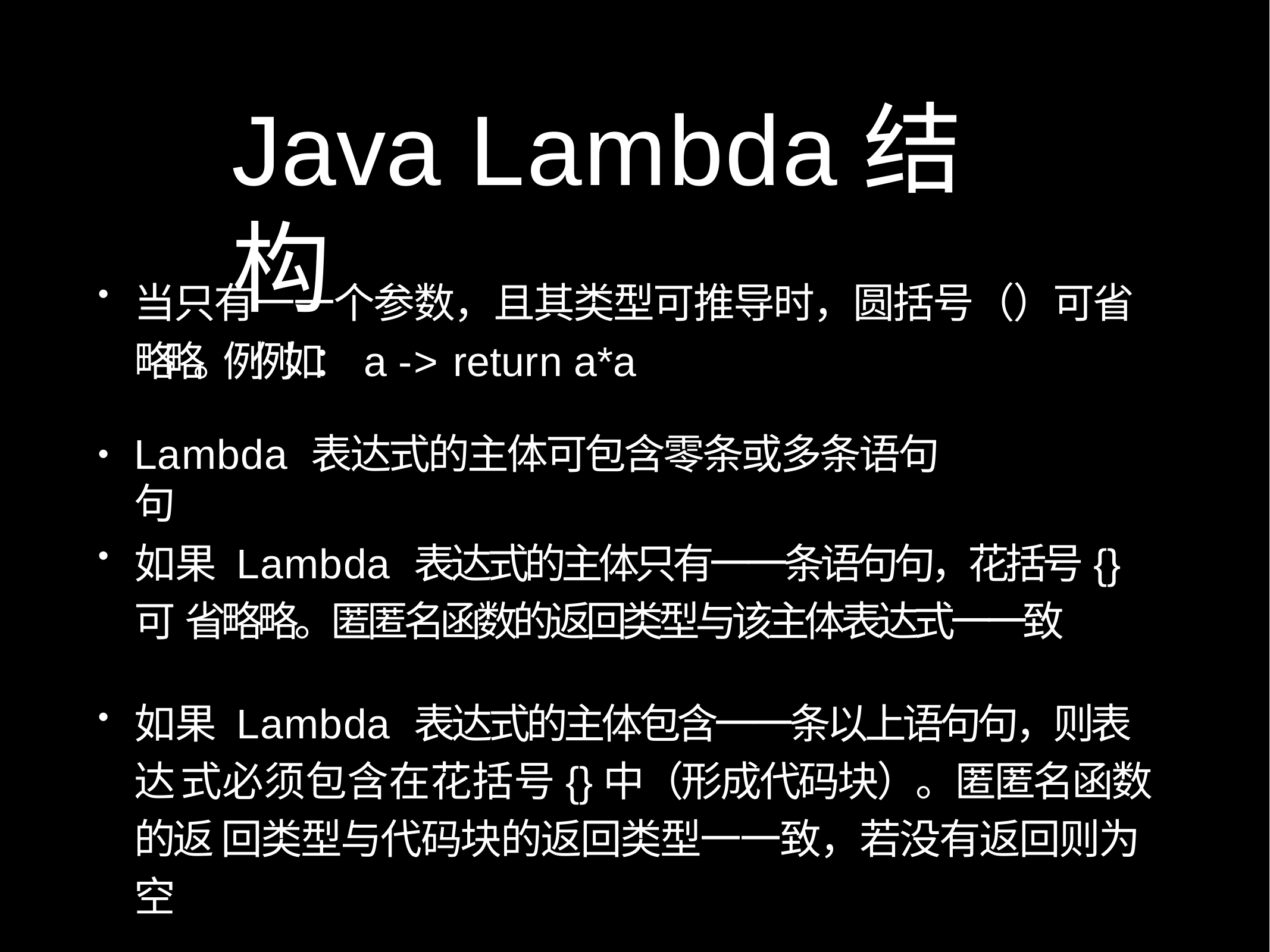

# Java	Lambda结构
当只有⼀一个参数，且其类型可推导时，圆括号（）可省 略略。例例如：a -> return a*a
•
Lambda 表达式的主体可包含零条或多条语句句
•
如果 Lambda 表达式的主体只有⼀一条语句句，花括号{}可 省略略。匿匿名函数的返回类型与该主体表达式⼀一致
•
如果 Lambda 表达式的主体包含⼀一条以上语句句，则表达 式必须包含在花括号{}中（形成代码块）。匿匿名函数的返 回类型与代码块的返回类型⼀一致，若没有返回则为空
•